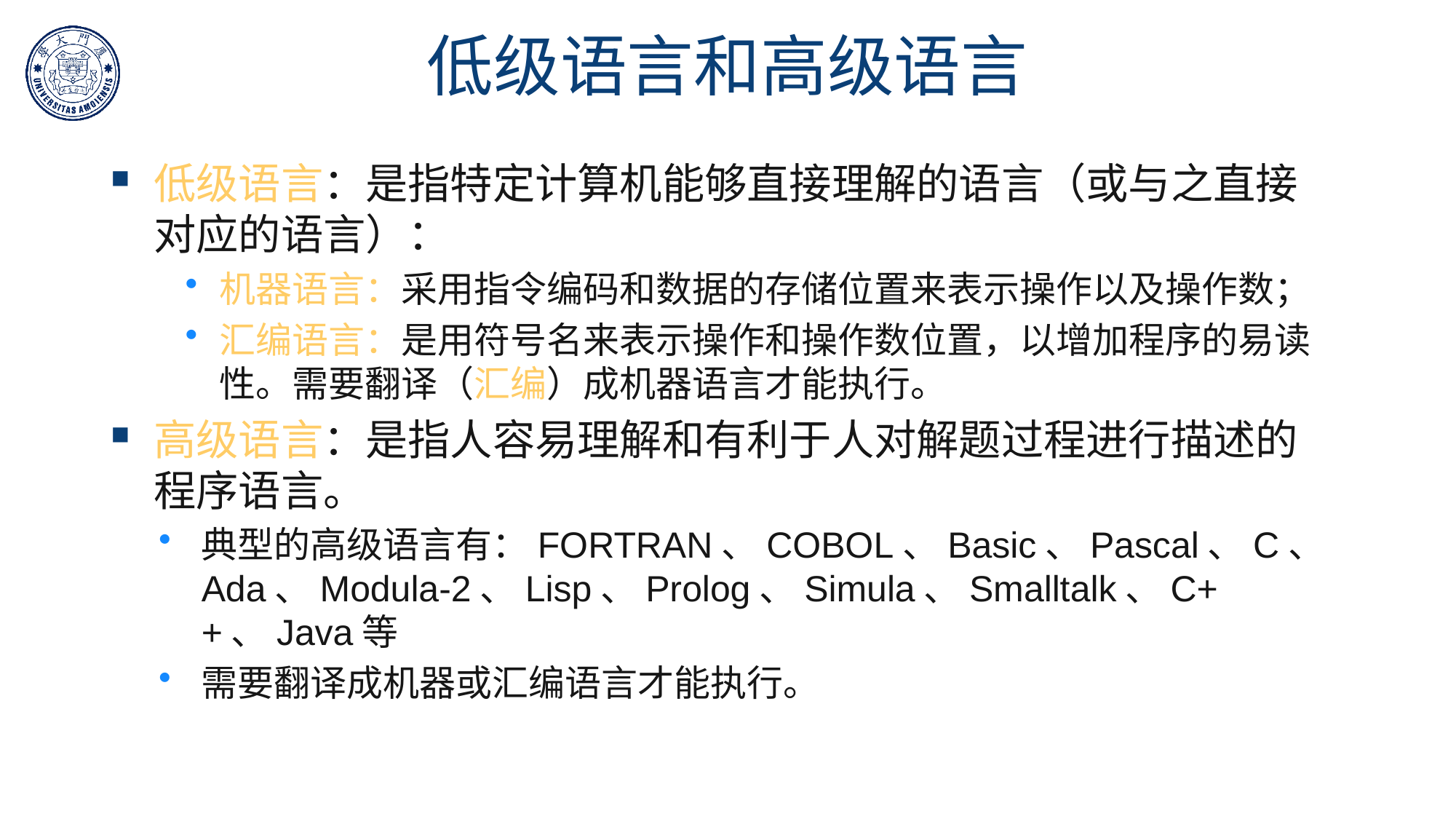

# 低级语言和高级语言
低级语言：是指特定计算机能够直接理解的语言（或与之直接对应的语言）：
机器语言：采用指令编码和数据的存储位置来表示操作以及操作数；
汇编语言：是用符号名来表示操作和操作数位置，以增加程序的易读性。需要翻译（汇编）成机器语言才能执行。
高级语言：是指人容易理解和有利于人对解题过程进行描述的程序语言。
典型的高级语言有：FORTRAN、COBOL、Basic、Pascal、C、Ada、Modula-2、Lisp、Prolog、Simula、Smalltalk、C++、Java等
需要翻译成机器或汇编语言才能执行。
39